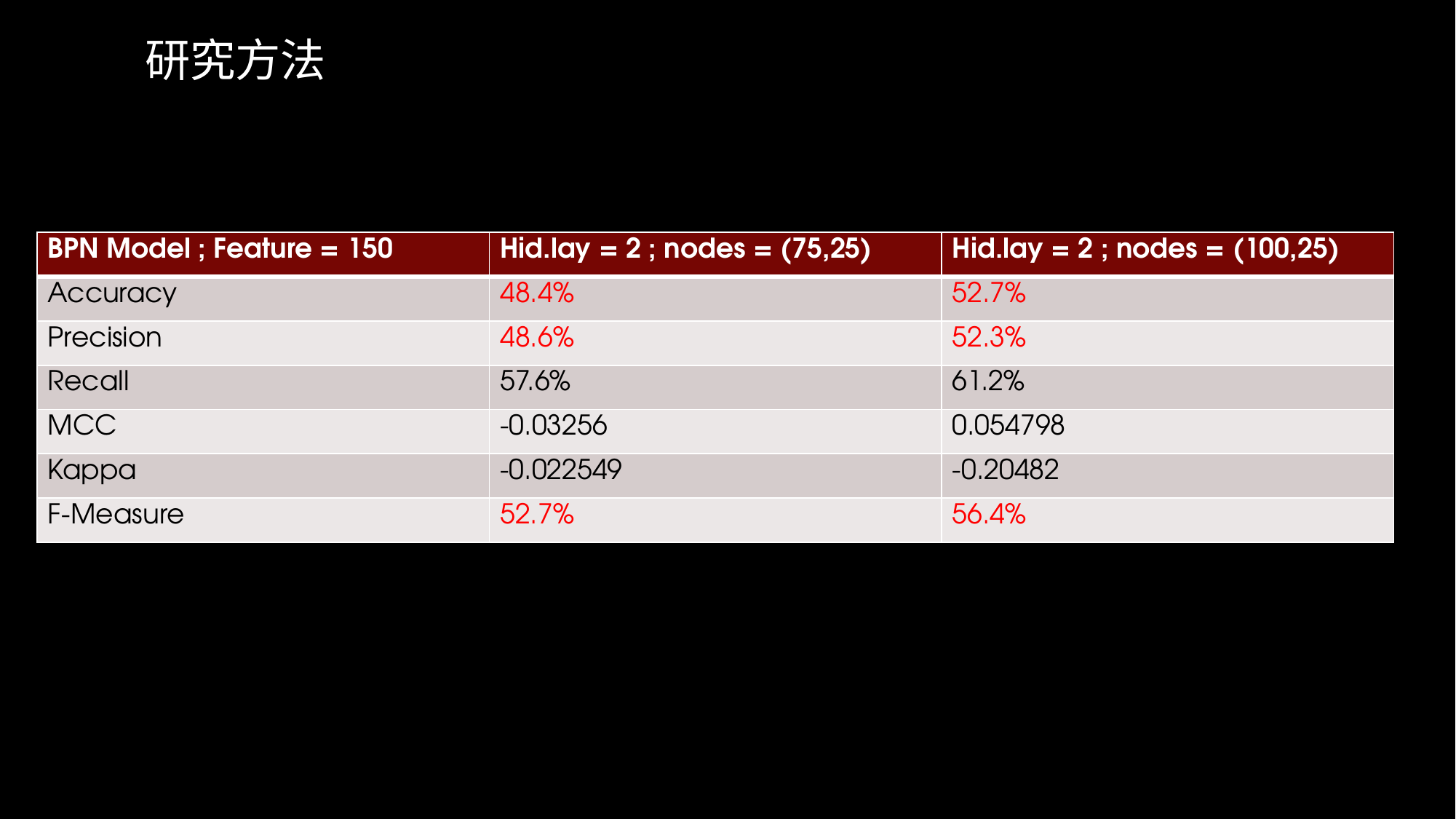

# 研究方法
| BPN Model ; Feature = 150 | Hid.lay = 2 ; nodes = (75,25) | Hid.lay = 2 ; nodes = (100,25) |
| --- | --- | --- |
| Accuracy | 48.4% | 52.7% |
| Precision | 48.6% | 52.3% |
| Recall | 57.6% | 61.2% |
| MCC | -0.03256 | 0.054798 |
| Kappa | -0.022549 | -0.20482 |
| F-Measure | 52.7% | 56.4% |